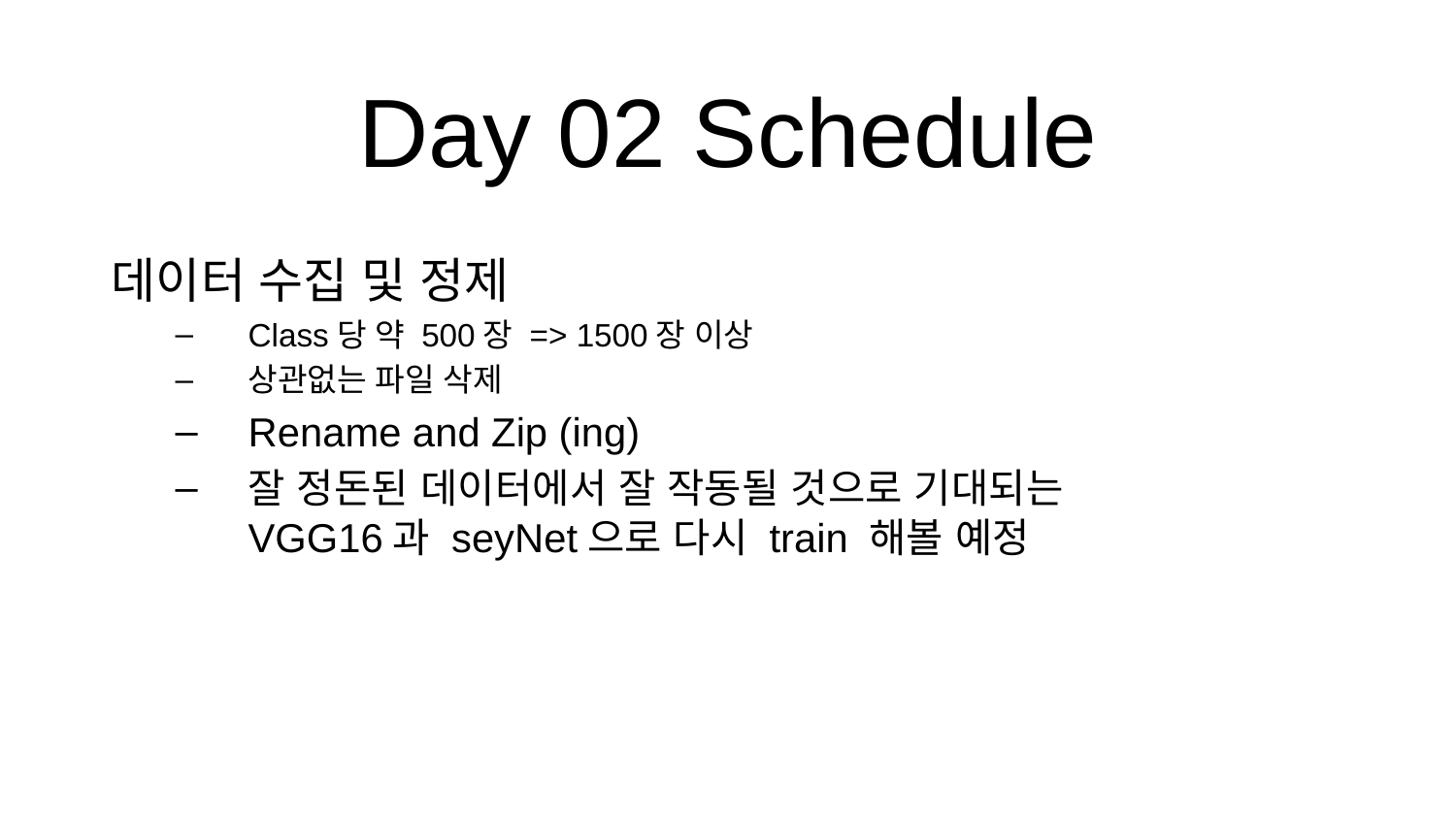

Day 02 Schedule

데이터 수집 및 정제
Class당 약 500장 => 1500장 이상
상관없는 파일 삭제
Rename and Zip (ing)
잘 정돈된 데이터에서 잘 작동될 것으로 기대되는
VGG16과 seyNet으로 다시 train 해볼 예정